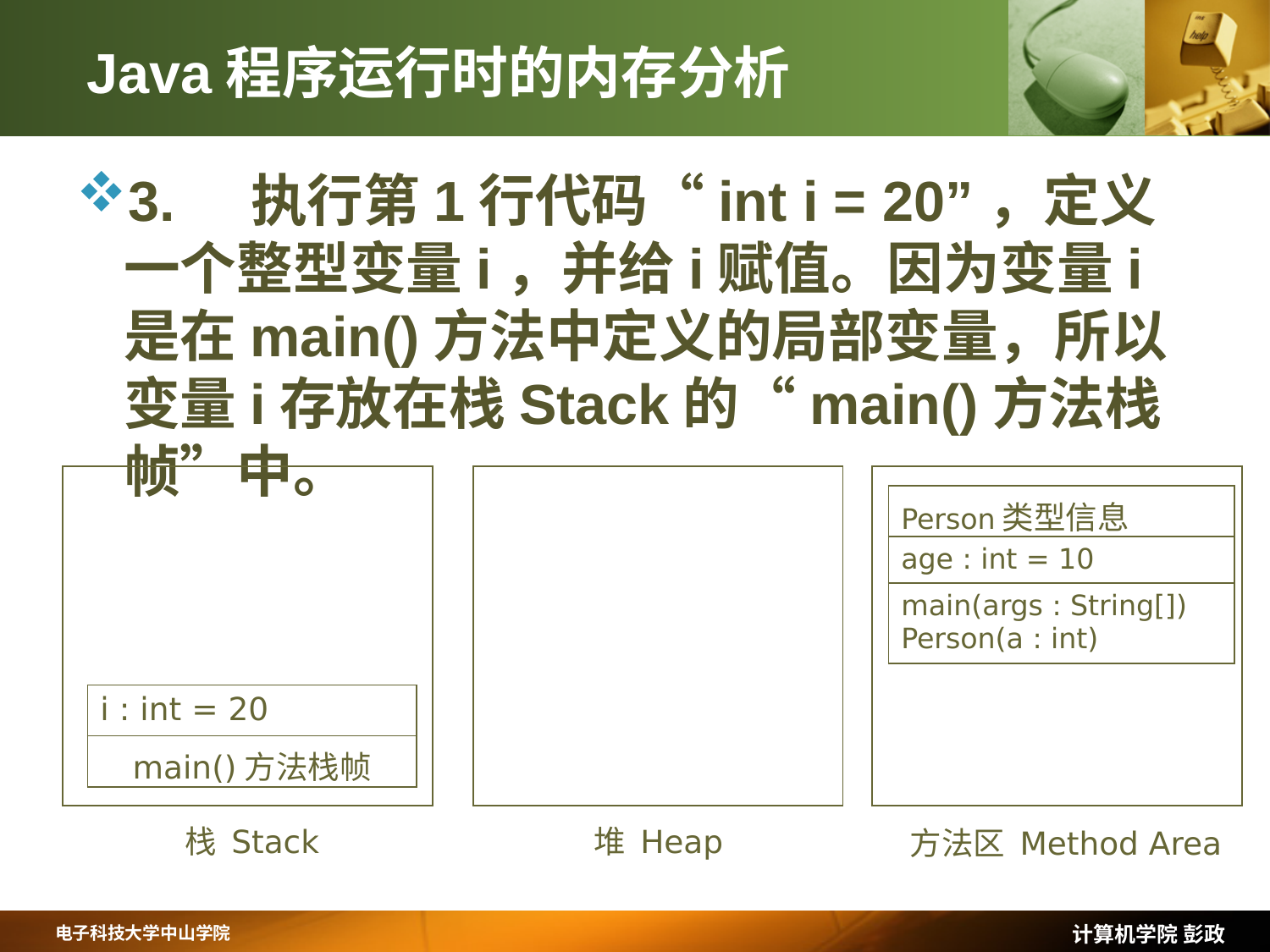

# Java程序运行时的内存分析
3.	执行第1行代码“int i = 20”，定义一个整型变量i，并给i赋值。因为变量i是在main()方法中定义的局部变量，所以变量i存放在栈Stack的“main()方法栈帧”中。
|  |
| --- |
|  |
| --- |
|  |
| --- |
| Person类型信息 |
| --- |
| age : int = 10 |
| main(args : String[]) Person(a : int) |
| i : int = 20 |
| --- |
| main()方法栈帧 |
栈 Stack
堆 Heap
方法区 Method Area
计算机学院 彭政
电子科技大学中山学院